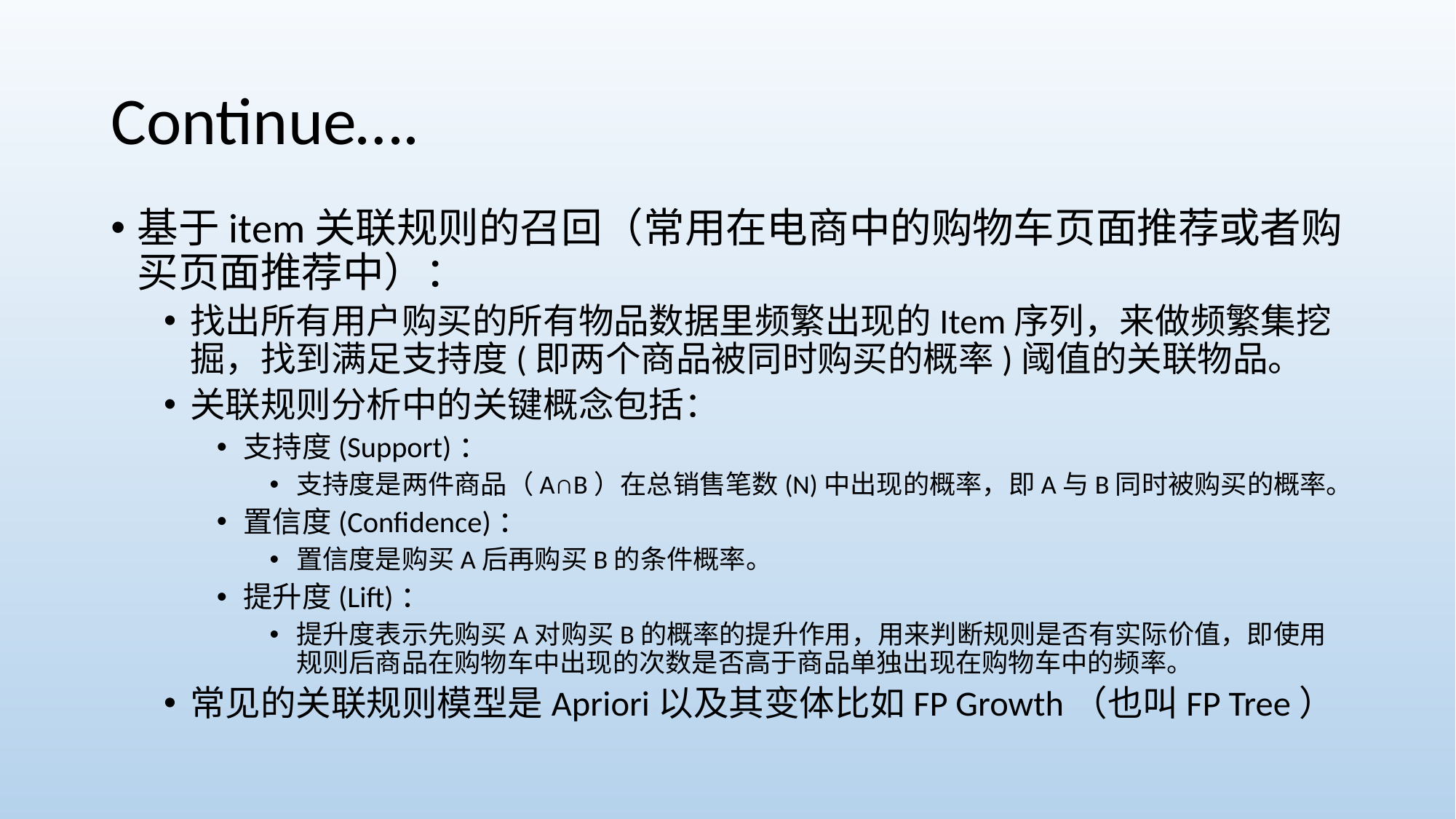

# Continue….
基于item关联规则的召回（常用在电商中的购物车页面推荐或者购买页面推荐中）：
找出所有用户购买的所有物品数据里频繁出现的Item序列，来做频繁集挖掘，找到满足支持度(即两个商品被同时购买的概率)阈值的关联物品。
关联规则分析中的关键概念包括：
支持度(Support)：
支持度是两件商品（A∩B）在总销售笔数(N)中出现的概率，即A与B同时被购买的概率。
置信度(Confidence)：
置信度是购买A后再购买B的条件概率。
提升度(Lift)：
提升度表示先购买A对购买B的概率的提升作用，用来判断规则是否有实际价值，即使用规则后商品在购物车中出现的次数是否高于商品单独出现在购物车中的频率。
常见的关联规则模型是Apriori以及其变体比如FP Growth（也叫FP Tree）